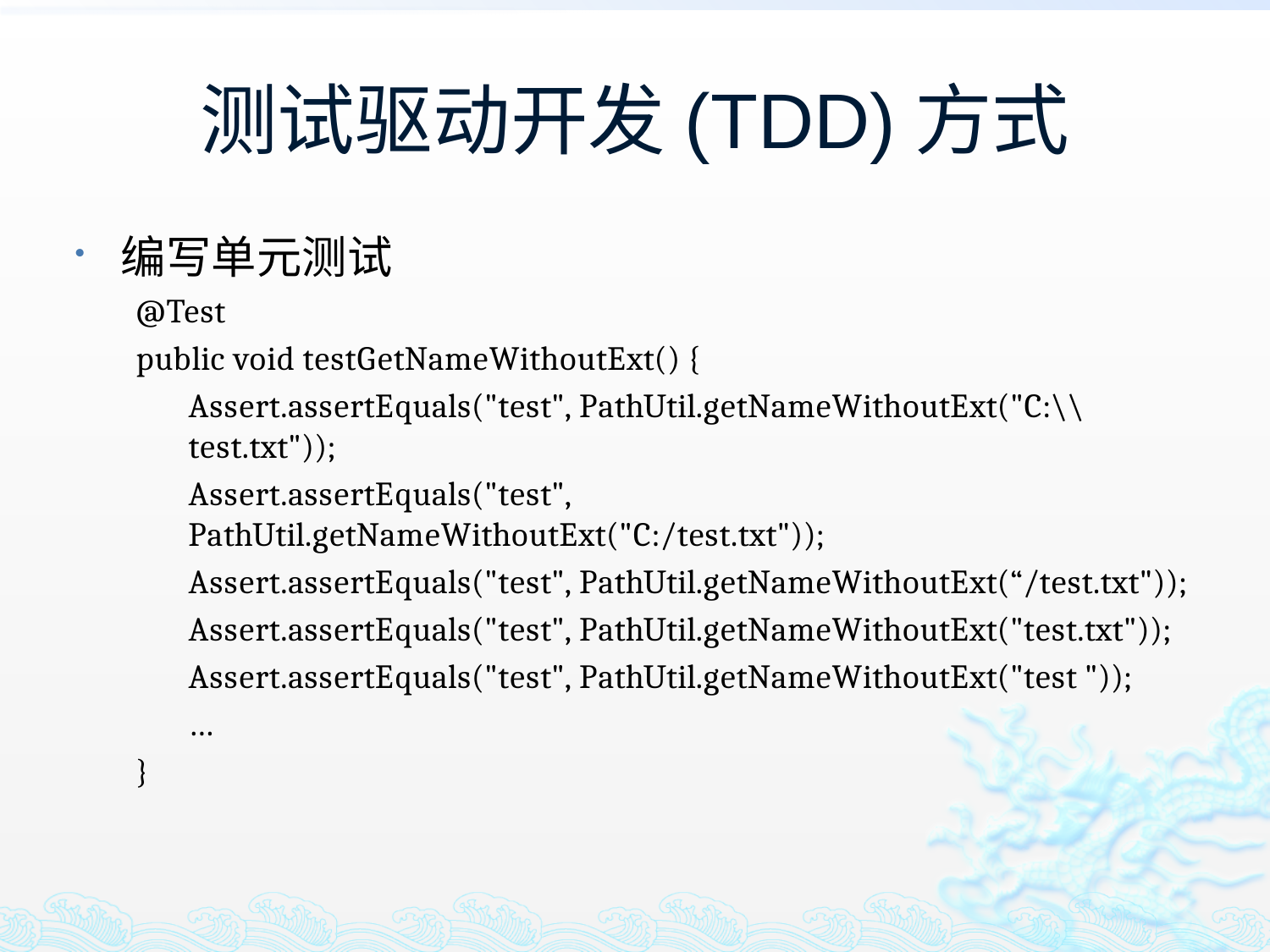

# 测试驱动开发(TDD)方式
编写单元测试
@Test
public void testGetNameWithoutExt() {
Assert.assertEquals("test", PathUtil.getNameWithoutExt("C:\\test.txt"));
Assert.assertEquals("test", PathUtil.getNameWithoutExt("C:/test.txt"));
Assert.assertEquals("test", PathUtil.getNameWithoutExt(“/test.txt"));
Assert.assertEquals("test", PathUtil.getNameWithoutExt("test.txt"));
Assert.assertEquals("test", PathUtil.getNameWithoutExt("test "));
…
}